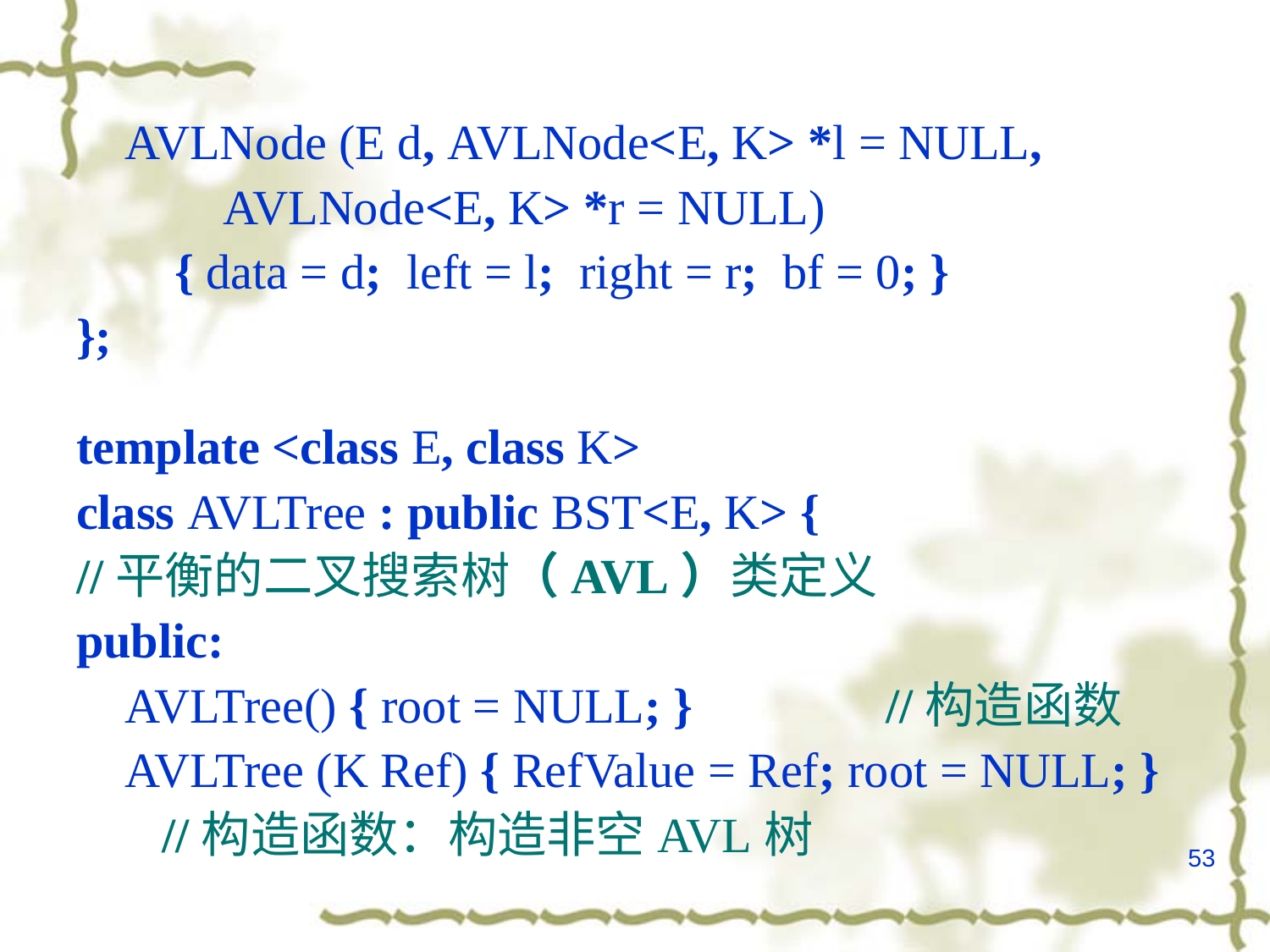

AVLNode (E d, AVLNode<E, K> *l = NULL,
            AVLNode<E, K> *r = NULL)
        { data = d;  left = l;  right = r;  bf = 0; }
};

template <class E, class K>
class AVLTree : public BST<E, K> {
//平衡的二叉搜索树（AVL）类定义
public:
    AVLTree() { root = NULL; }		//构造函数
    AVLTree (K Ref) { RefValue = Ref; root = NULL; }
       //构造函数：构造非空AVL树
53